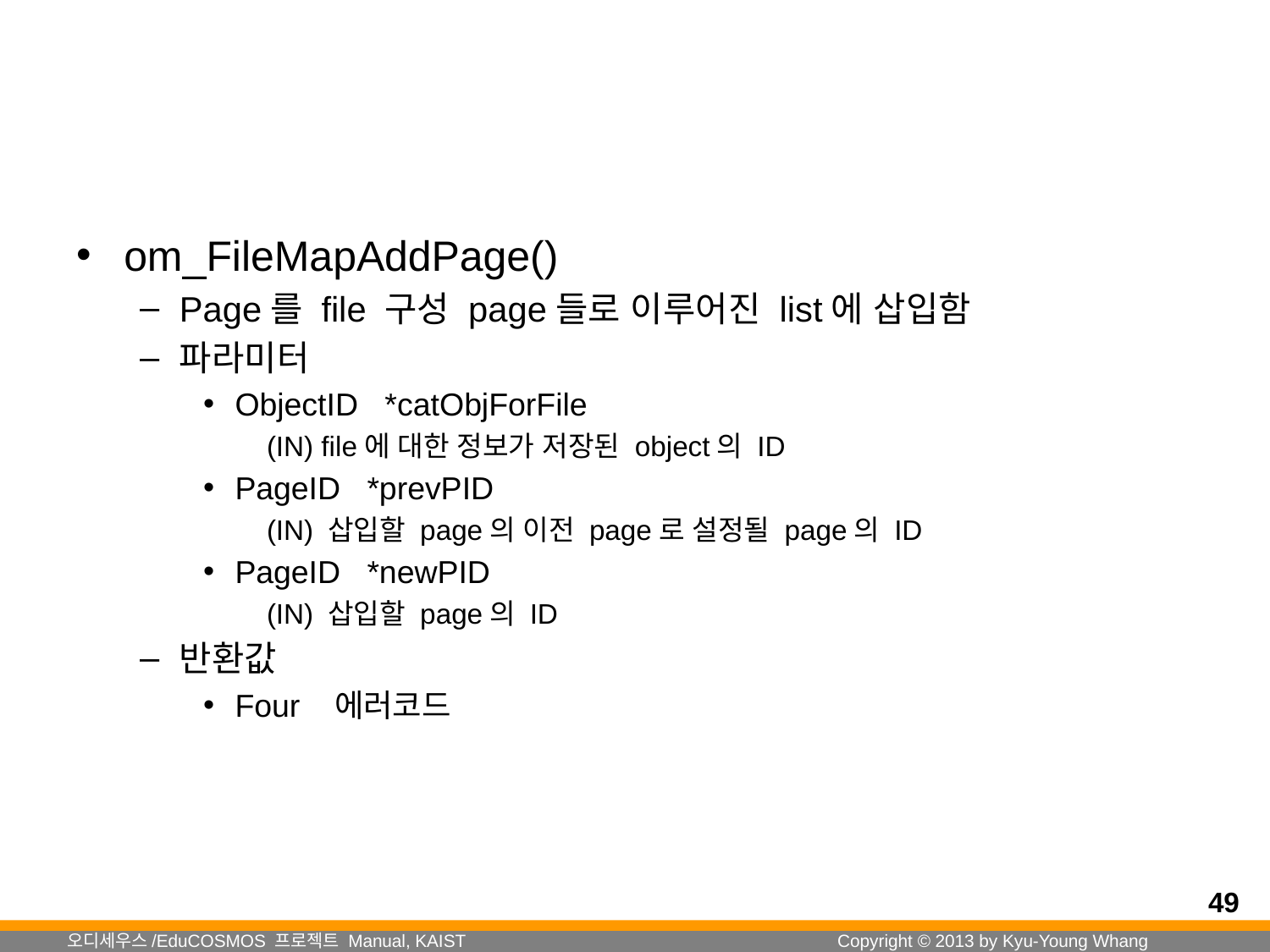

#
om_FileMapAddPage()
Page를 file 구성 page들로 이루어진 list에 삽입함
파라미터
ObjectID   *catObjForFile
(IN) file에 대한 정보가 저장된 object의 ID
PageID   *prevPID
(IN) 삽입할 page의 이전 page로 설정될 page의 ID
PageID   *newPID
(IN) 삽입할 page의 ID
반환값
Four   에러코드